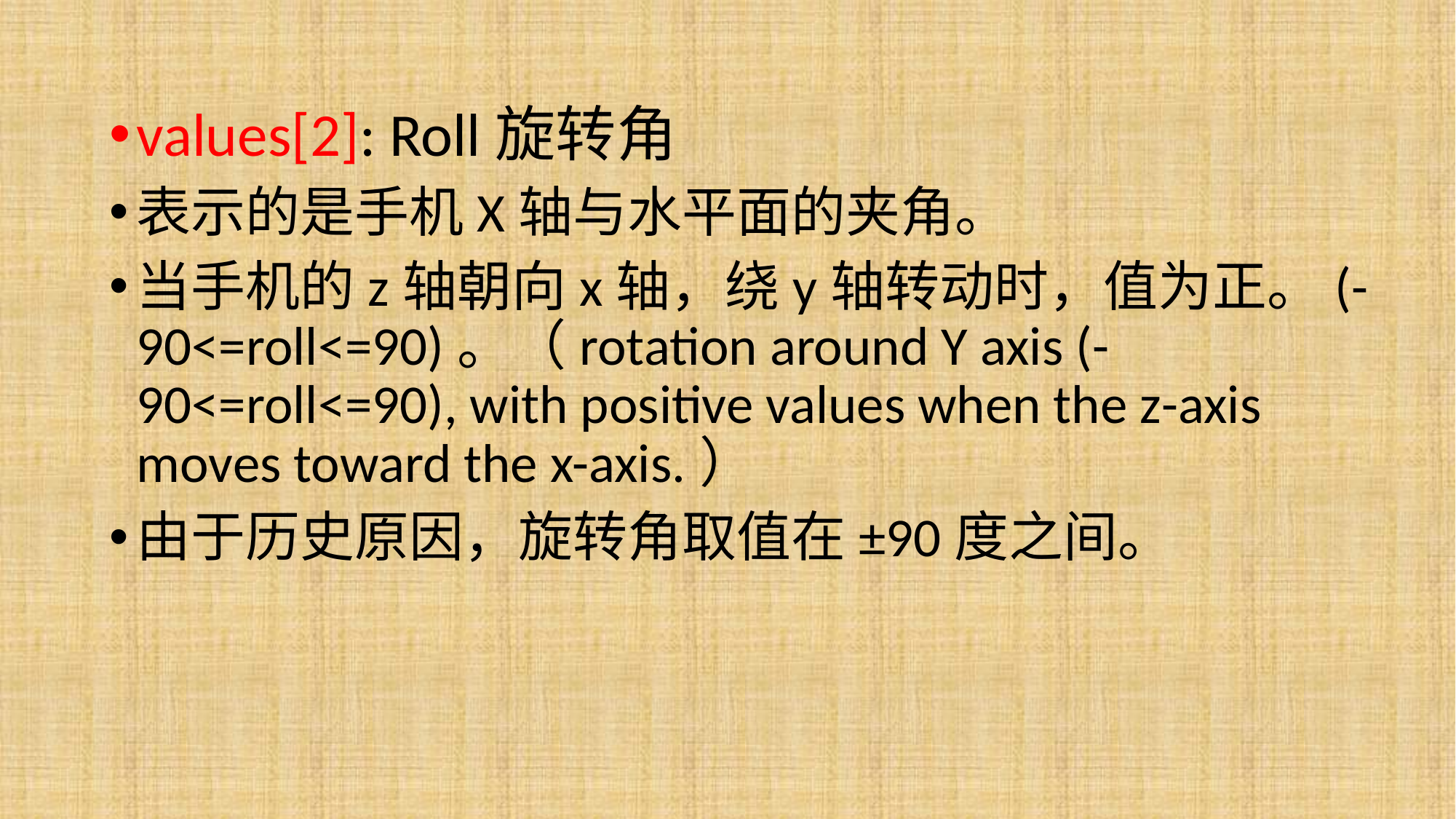

values[2]: Roll旋转角
表示的是手机X轴与水平面的夹角。
当手机的z轴朝向x轴，绕y轴转动时，值为正。(-90<=roll<=90)。（rotation around Y axis (-90<=roll<=90), with positive values when the z-axis moves toward the x-axis.）
由于历史原因，旋转角取值在±90度之间。